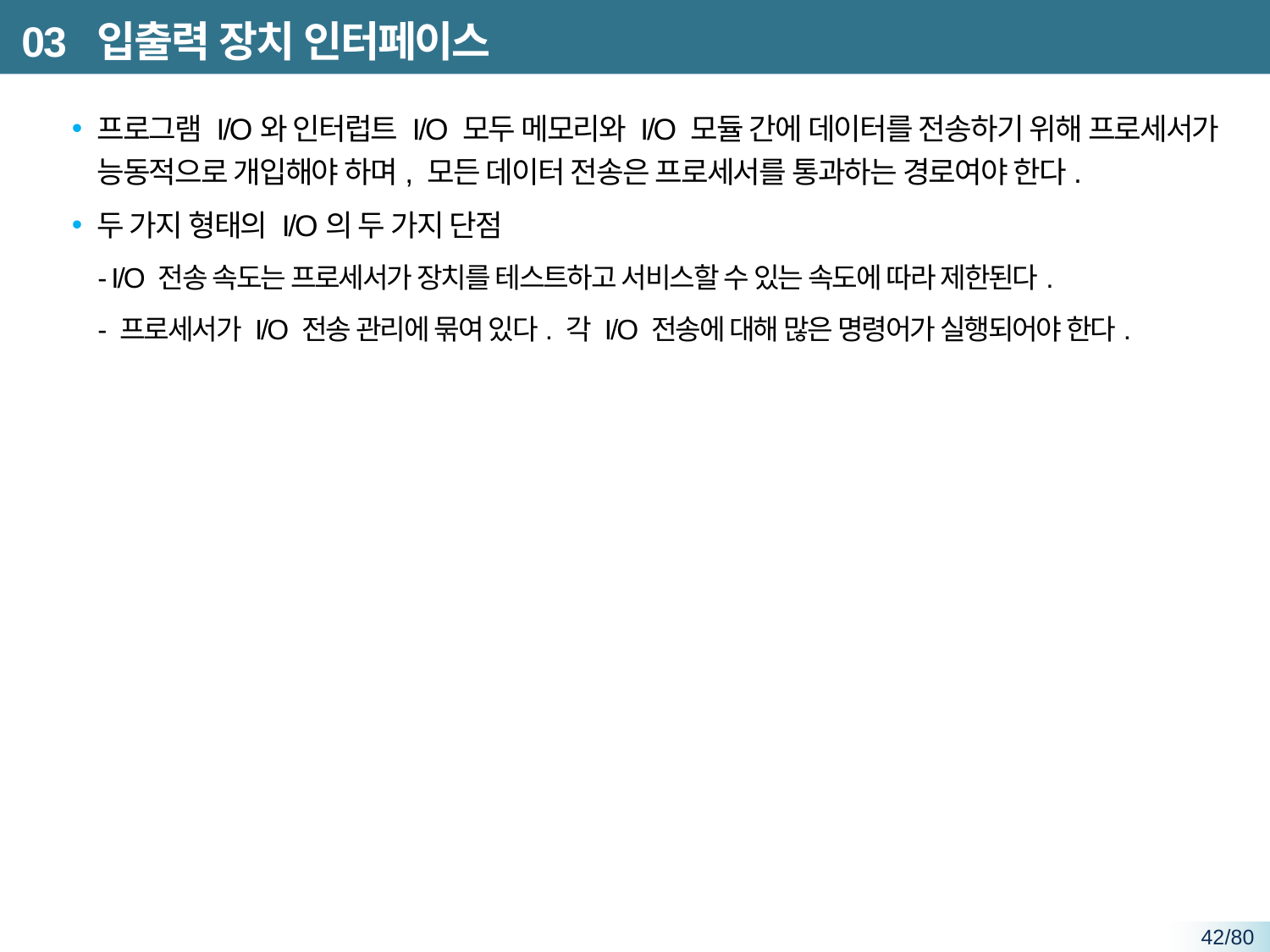

# 03  입출력 장치 인터페이스
프로그램 I/O와 인터럽트 I/O 모두 메모리와 I/O 모듈 간에 데이터를 전송하기 위해 프로세서가 능동적으로 개입해야 하며, 모든 데이터 전송은 프로세서를 통과하는 경로여야 한다.
두 가지 형태의 I/O의 두 가지 단점
- I/O 전송 속도는 프로세서가 장치를 테스트하고 서비스할 수 있는 속도에 따라 제한된다.
- 프로세서가 I/O 전송 관리에 묶여 있다. 각 I/O 전송에 대해 많은 명령어가 실행되어야 한다.